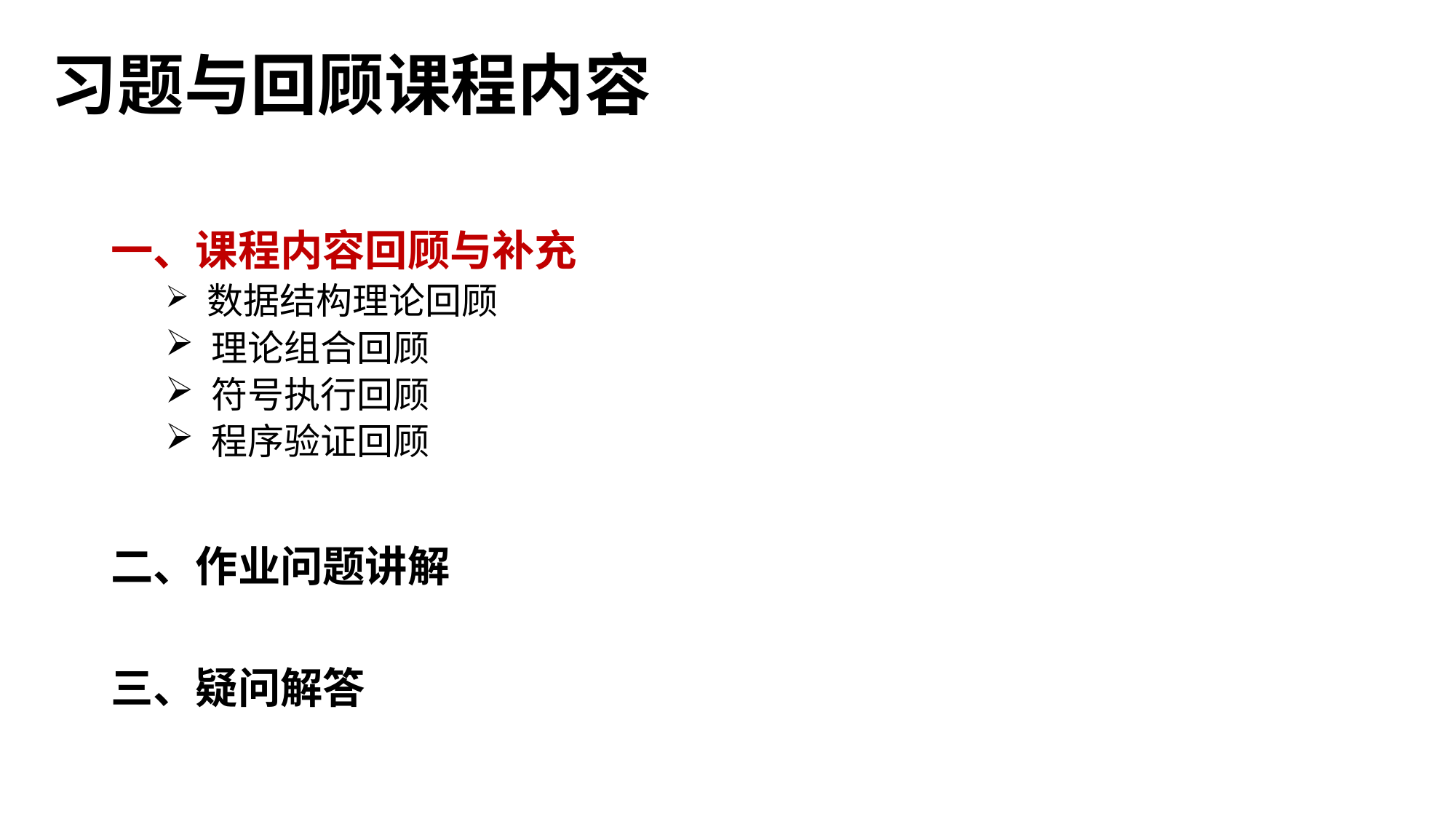

# 习题与回顾课程内容

一、课程内容回顾与补充
 数据结构理论回顾
 理论组合回顾
 符号执行回顾
 程序验证回顾

二、作业问题讲解

三、疑问解答